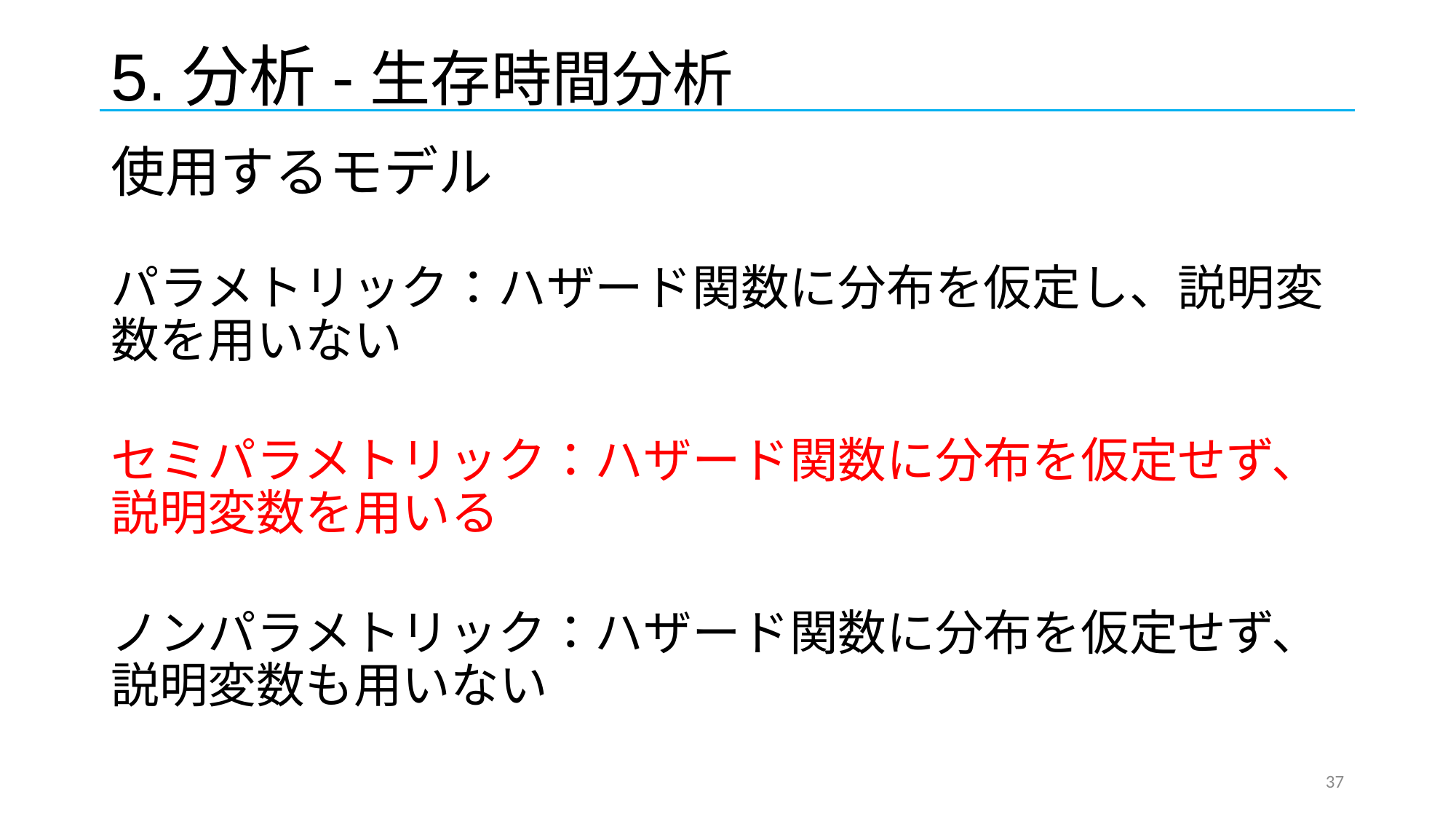

# 5.分析-生存時間分析
使用するモデル

パラメトリック：ハザード関数に分布を仮定し、説明変数を用いない
セミパラメトリック：ハザード関数に分布を仮定せず、説明変数を用いる
ノンパラメトリック：ハザード関数に分布を仮定せず、説明変数も用いない

37